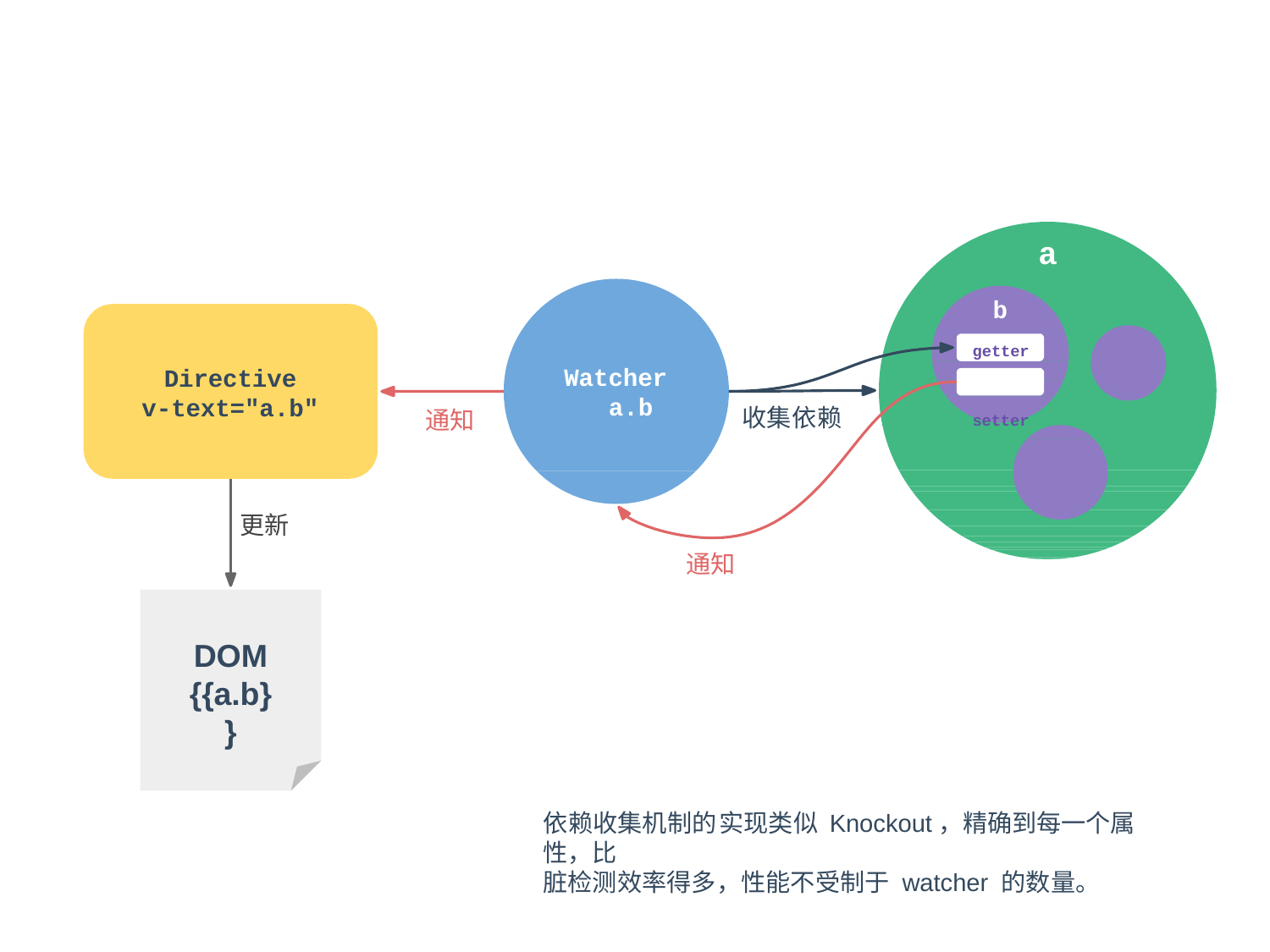

a

b
getter  setter

Watcher  a.b
Directive  v-text="a.b"

收集依赖
通知

更新
通知

DOM
{{a.b}}

依赖收集机制的实现类似 Knockout，精确到每一个属性，比
脏检测效率得多，性能不受制于 watcher 的数量。